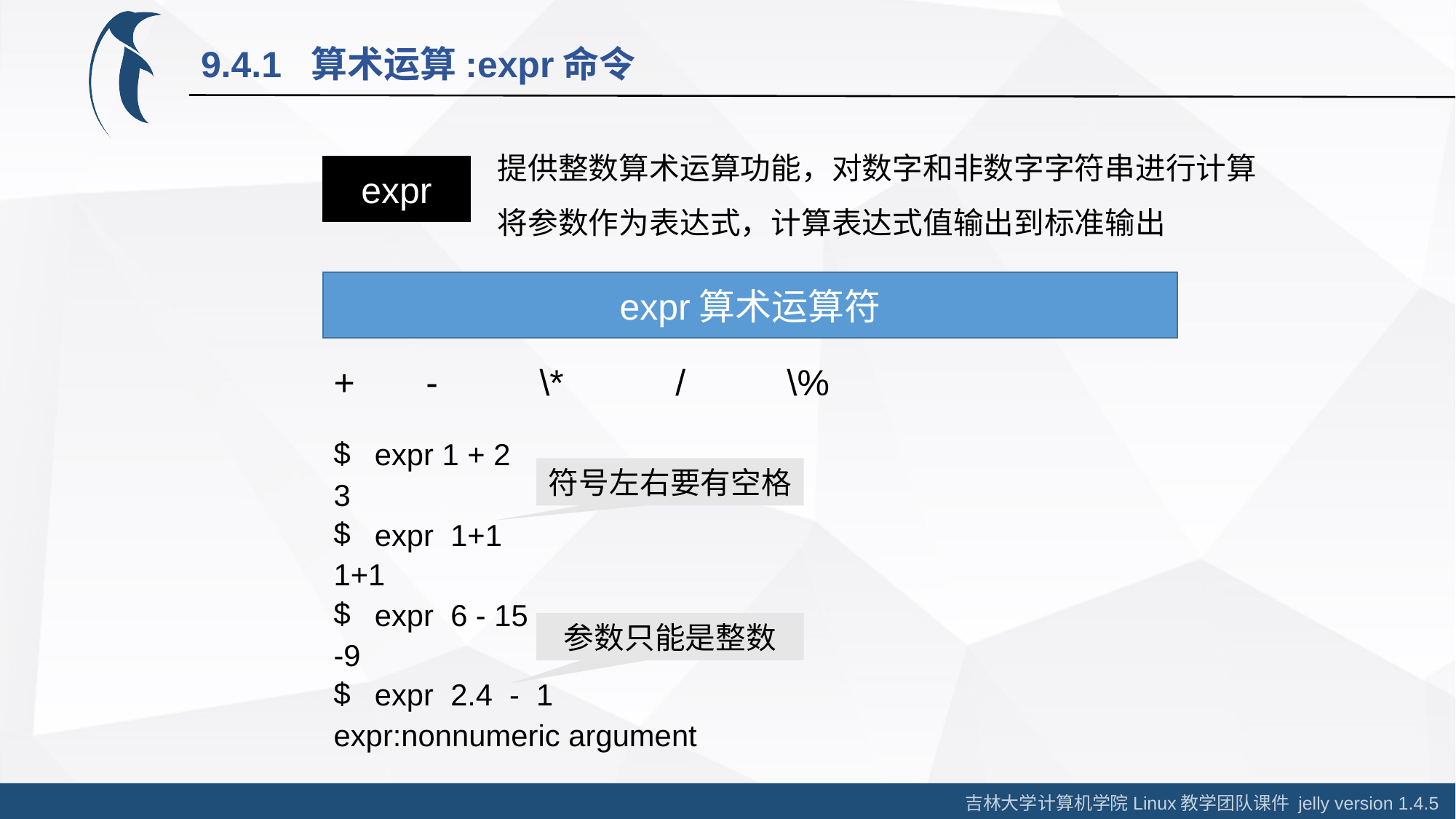

9.4.1  算术运算:expr命令
提供整数算术运算功能，对数字和非数字字符串进行计算
将参数作为表达式，计算表达式值输出到标准输出
expr
expr算术运算符
+       -          \*           /          \%
expr 1 + 2
3
expr  1+1
1+1
expr  6 - 15
-9
expr  2.4  -  1
expr:nonnumeric argument
符号左右要有空格
参数只能是整数